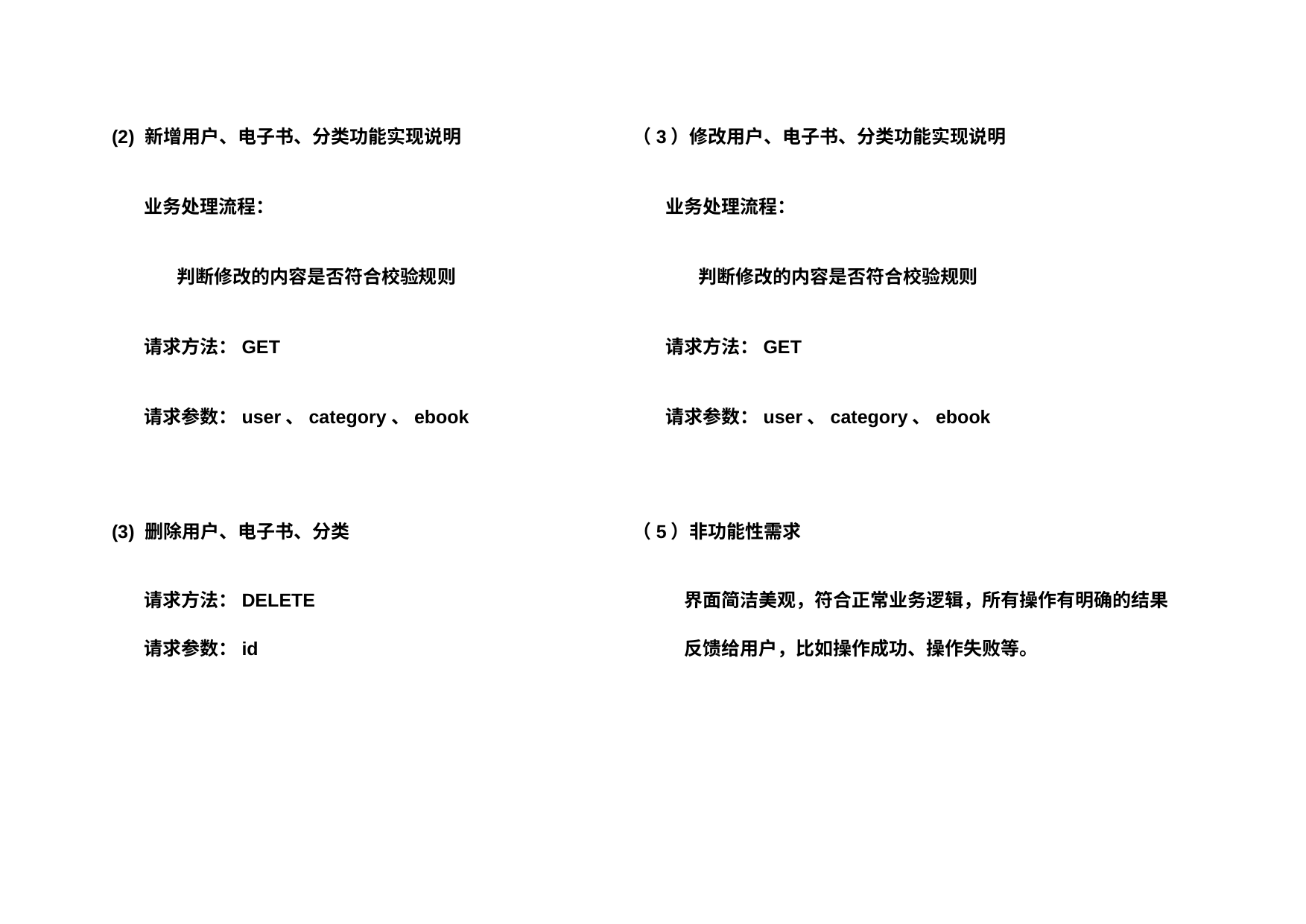

(2) 新增用户、电子书、分类功能实现说明
业务处理流程：
（3）修改用户、电子书、分类功能实现说明
业务处理流程：
判断修改的内容是否符合校验规则
请求方法：GET
判断修改的内容是否符合校验规则
请求方法：GET
请求参数：user、category、ebook
请求参数：user、category、ebook
(3) 删除用户、电子书、分类
（5）非功能性需求
请求方法：DELETE
请求参数：id
界面简洁美观，符合正常业务逻辑，所有操作有明确的结果
反馈给用户，比如操作成功、操作失败等。